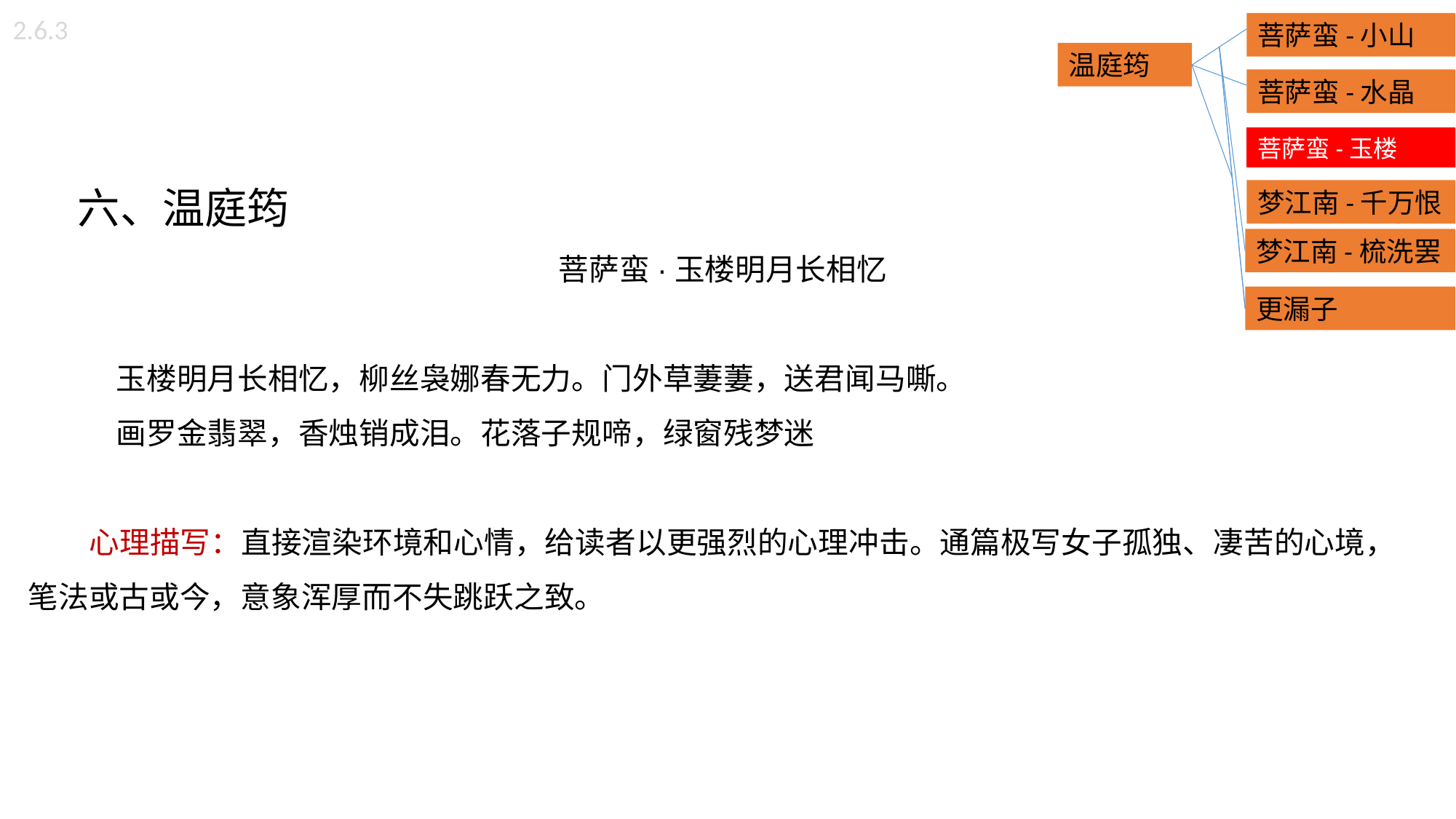

2.6.3
菩萨蛮-小山
温庭筠
菩萨蛮-水晶
菩萨蛮-玉楼
     六、温庭筠
菩萨蛮·玉楼明月长相忆

            玉楼明月长相忆，柳丝袅娜春无力。门外草萋萋，送君闻马嘶。
            画罗金翡翠，香烛销成泪。花落子规啼，绿窗残梦迷

        心理描写：直接渲染环境和心情，给读者以更强烈的心理冲击。通篇极写女子孤独、凄苦的心境，笔法或古或今，意象浑厚而不失跳跃之致。

梦江南-千万恨
梦江南-梳洗罢
更漏子